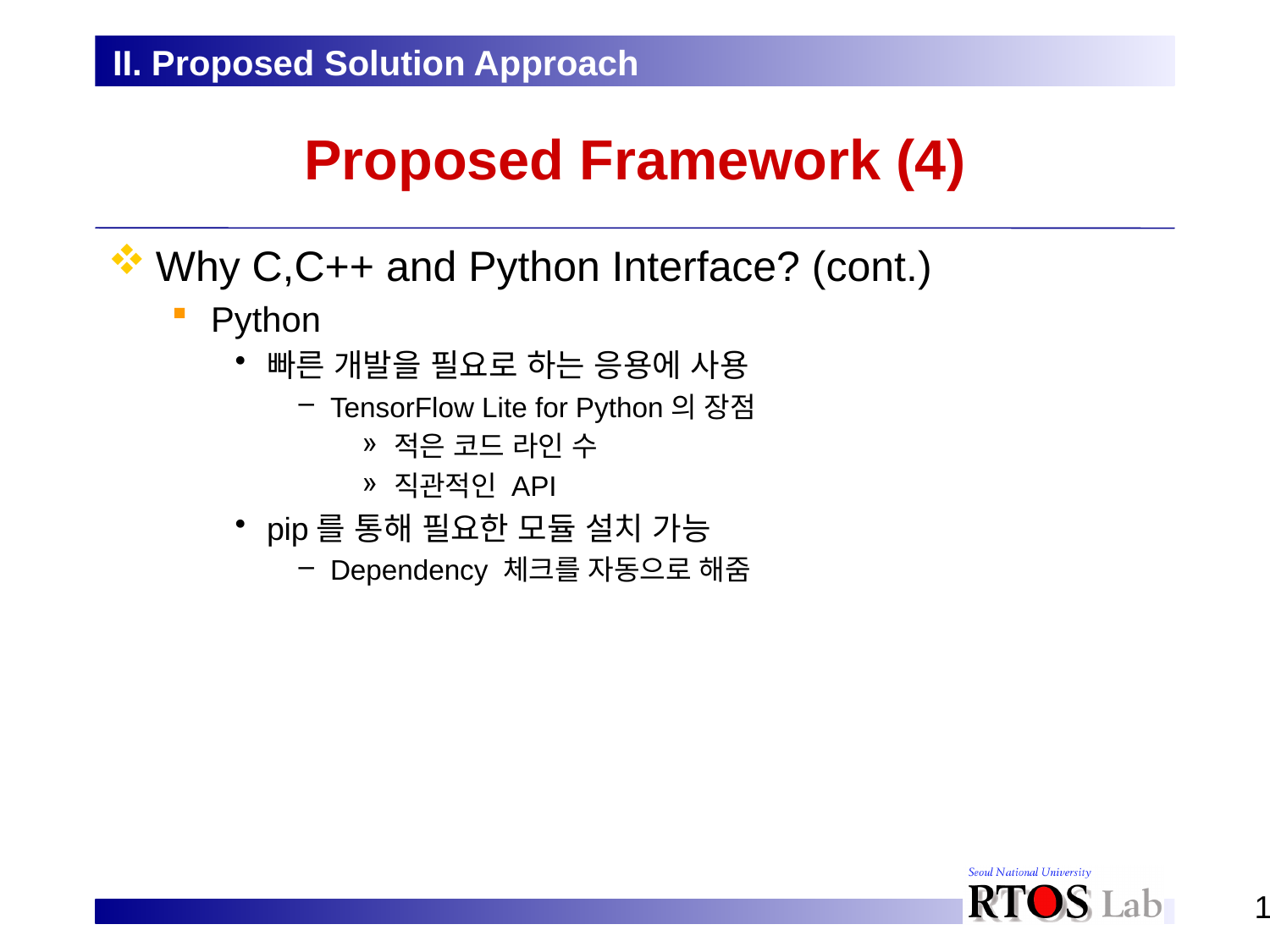

II. Proposed Solution Approach
# Proposed Framework (4)
Why C,C++ and Python Interface? (cont.)
Python
빠른 개발을 필요로 하는 응용에 사용
TensorFlow Lite for Python의 장점
적은 코드 라인 수
직관적인 API
pip를 통해 필요한 모듈 설치 가능
Dependency 체크를 자동으로 해줌